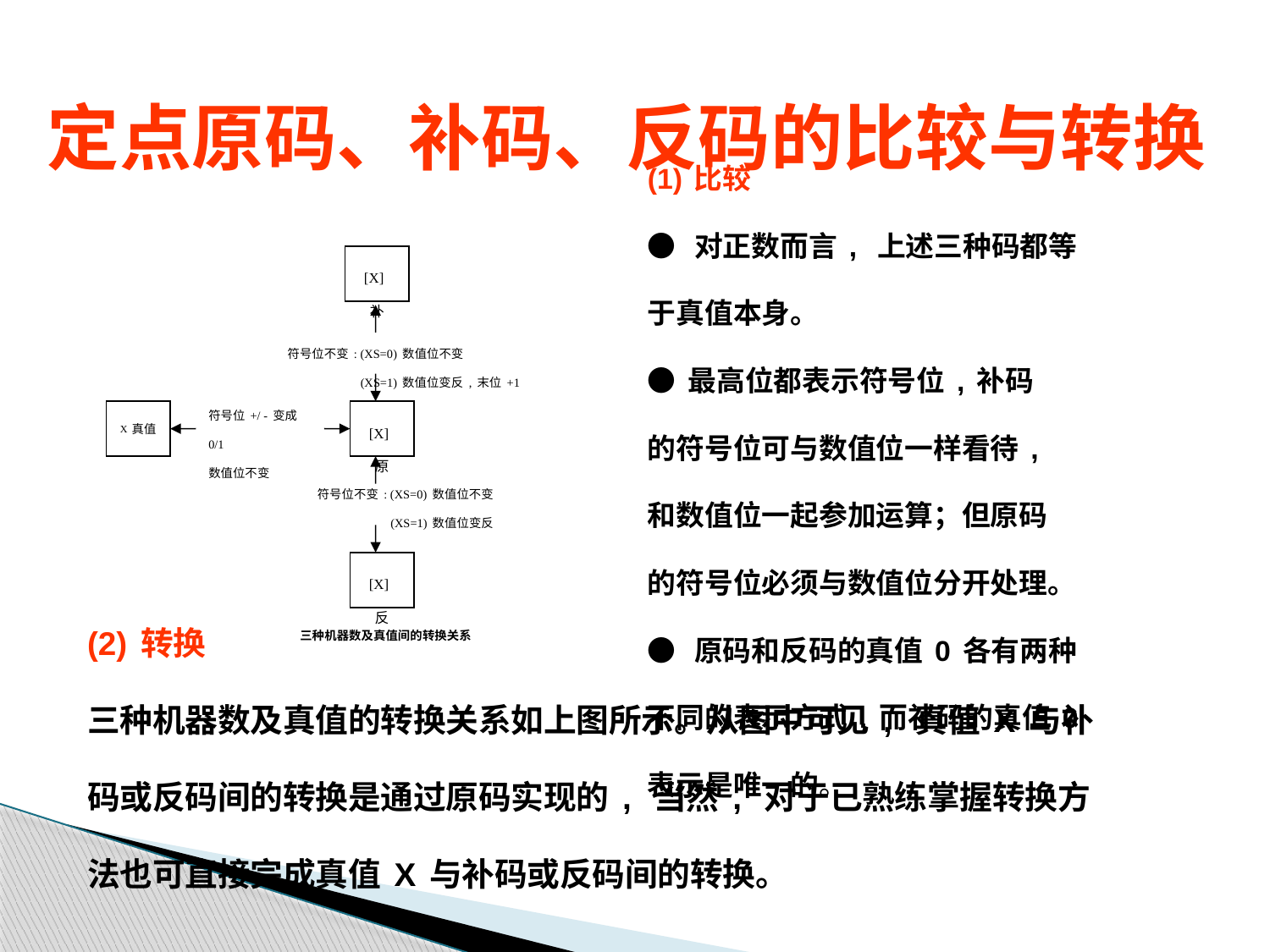

# 定点原码、补码、反码的比较与转换
(1)比较
● 对正数而言, 上述三种码都等
于真值本身。
●最高位都表示符号位,补码
的符号位可与数值位一样看待,
和数值位一起参加运算；但原码
的符号位必须与数值位分开处理。
● 原码和反码的真值0各有两种
不同的表示方式,而补码的真值0
表示是唯一的。

[X]补

符号位不变: (XS=0)数值位不变
                       (XS=1)数值位变反,末位+1

符号位+/ -变成0/1
数值位不变
X真值
[X]原

[X]反
 三种机器数及真值间的转换关系
符号位不变: (XS=0)数值位不变
                       (XS=1)数值位变反
(2)转换
三种机器数及真值的转换关系如上图所示。从图中可见, 真值X与补
码或反码间的转换是通过原码实现的, 当然, 对于已熟练掌握转换方
法也可直接完成真值X与补码或反码间的转换。